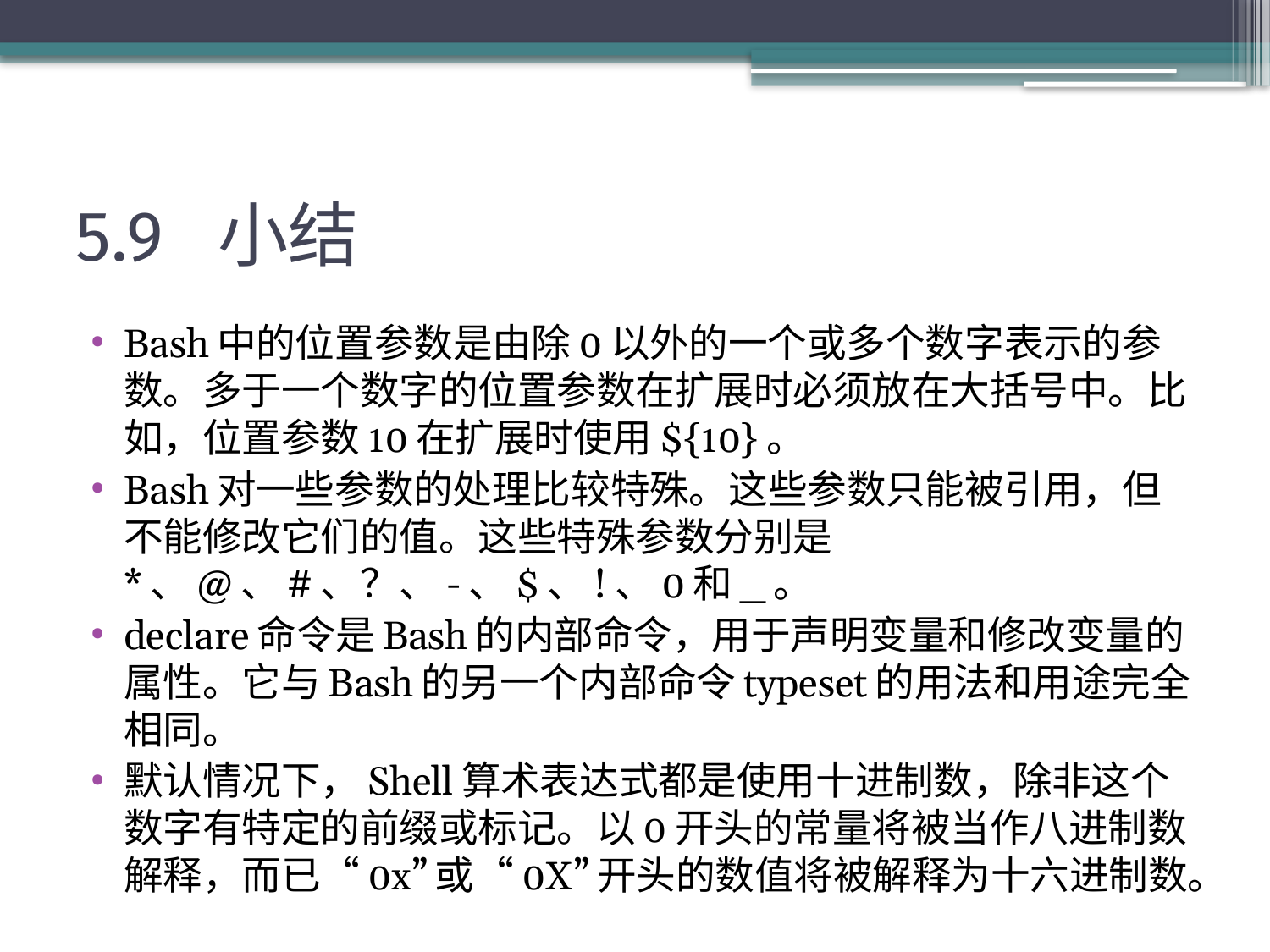

# 5.9  小结
Bash中的位置参数是由除0以外的一个或多个数字表示的参数。多于一个数字的位置参数在扩展时必须放在大括号中。比如，位置参数10在扩展时使用${10}。
Bash对一些参数的处理比较特殊。这些参数只能被引用，但不能修改它们的值。这些特殊参数分别是*、@、#、？、-、$、!、0和_。
declare命令是Bash的内部命令，用于声明变量和修改变量的属性。它与Bash的另一个内部命令typeset的用法和用途完全相同。
默认情况下，Shell算术表达式都是使用十进制数，除非这个数字有特定的前缀或标记。以0开头的常量将被当作八进制数解释，而已“0x”或“0X”开头的数值将被解释为十六进制数。